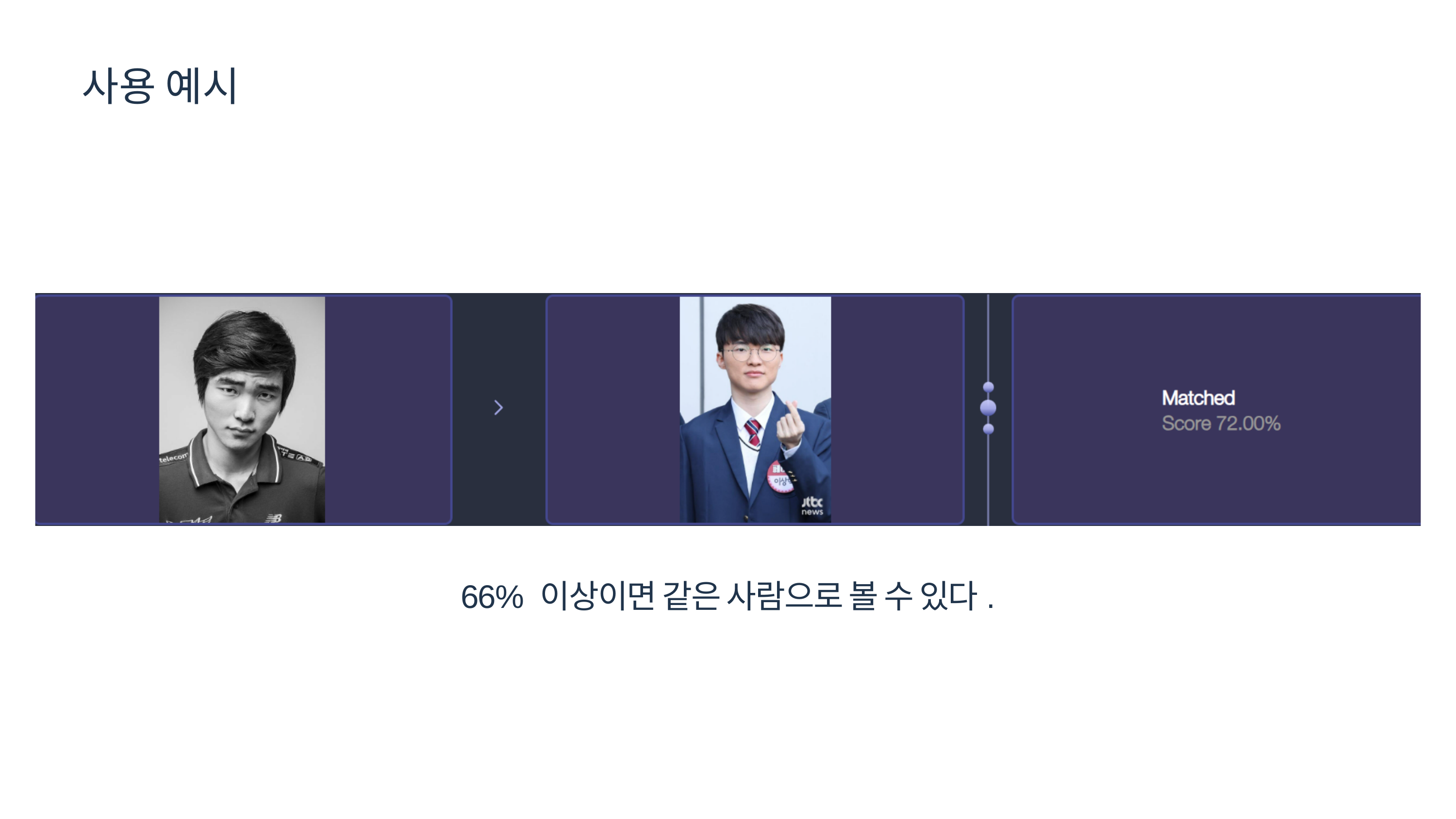

사용 예시

66% 이상이면 같은 사람으로 볼 수 있다.